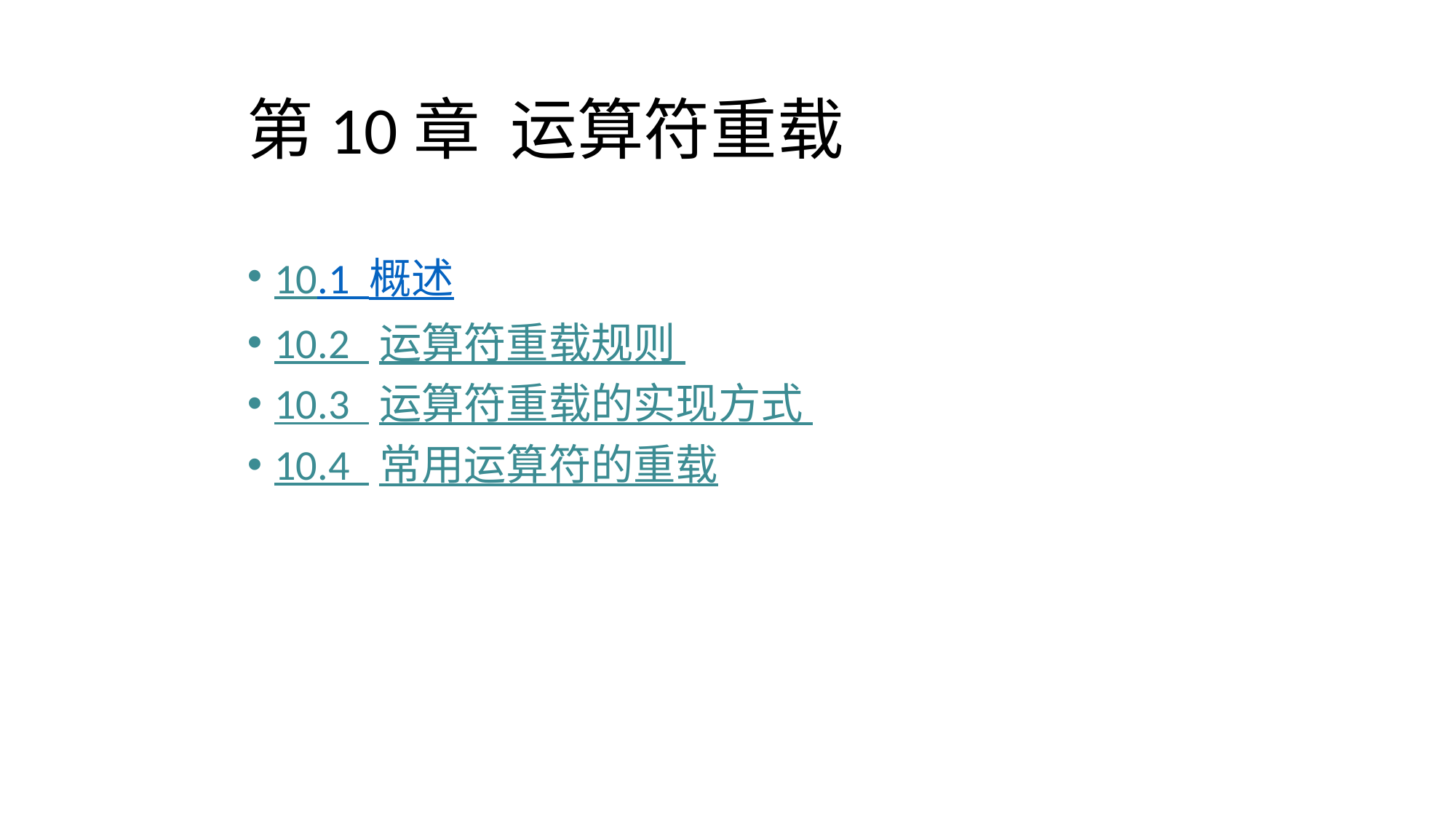

# 第10章  运算符重载
10.1  概述
10.2  运算符重载规则
10.3  运算符重载的实现方式
10.4  常用运算符的重载